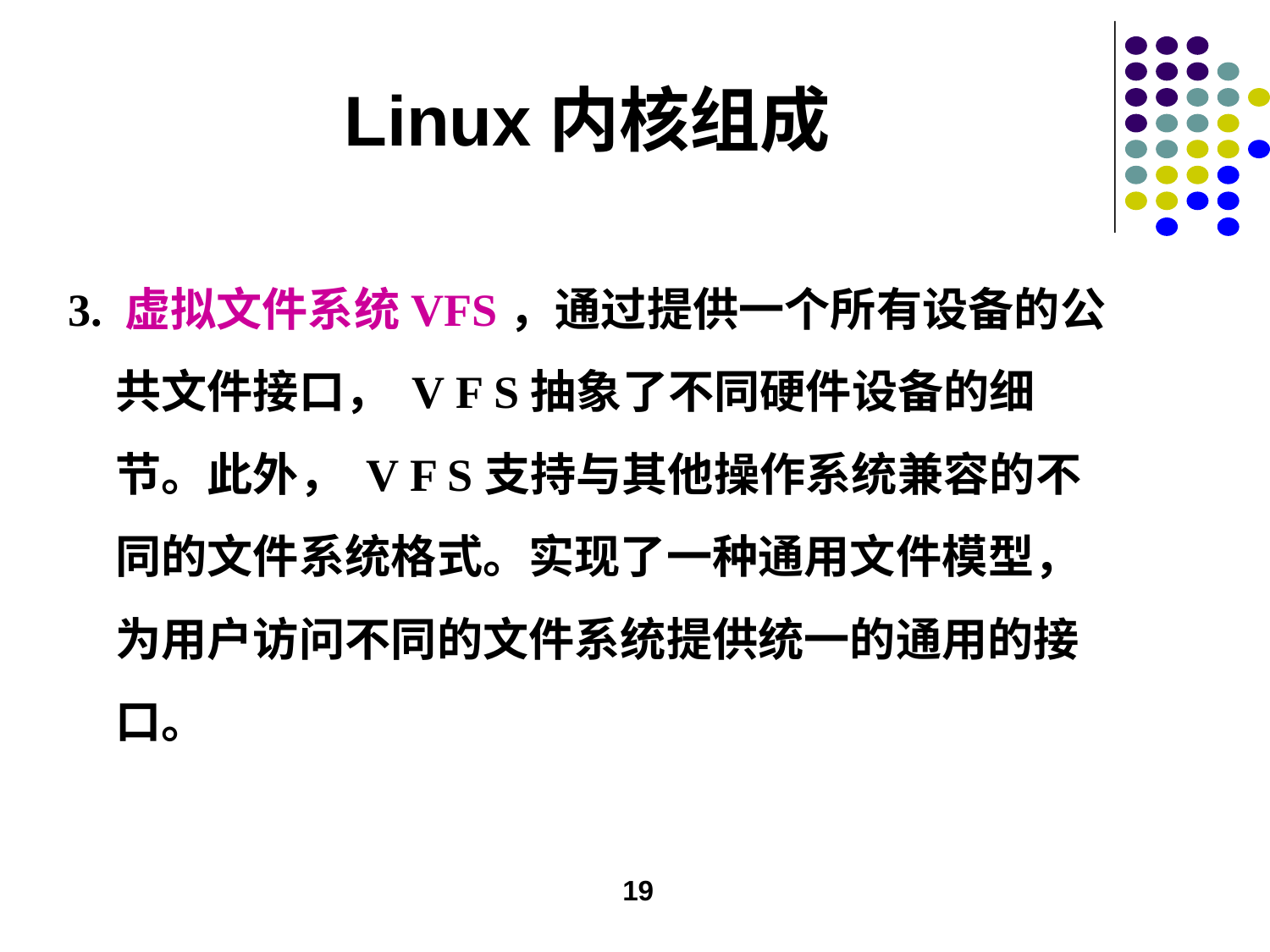

# Linux内核组成
3. 虚拟文件系统VFS，通过提供一个所有设备的公共文件接口， V F S抽象了不同硬件设备的细节。此外， V F S支持与其他操作系统兼容的不同的文件系统格式。实现了一种通用文件模型，为用户访问不同的文件系统提供统一的通用的接口。

19